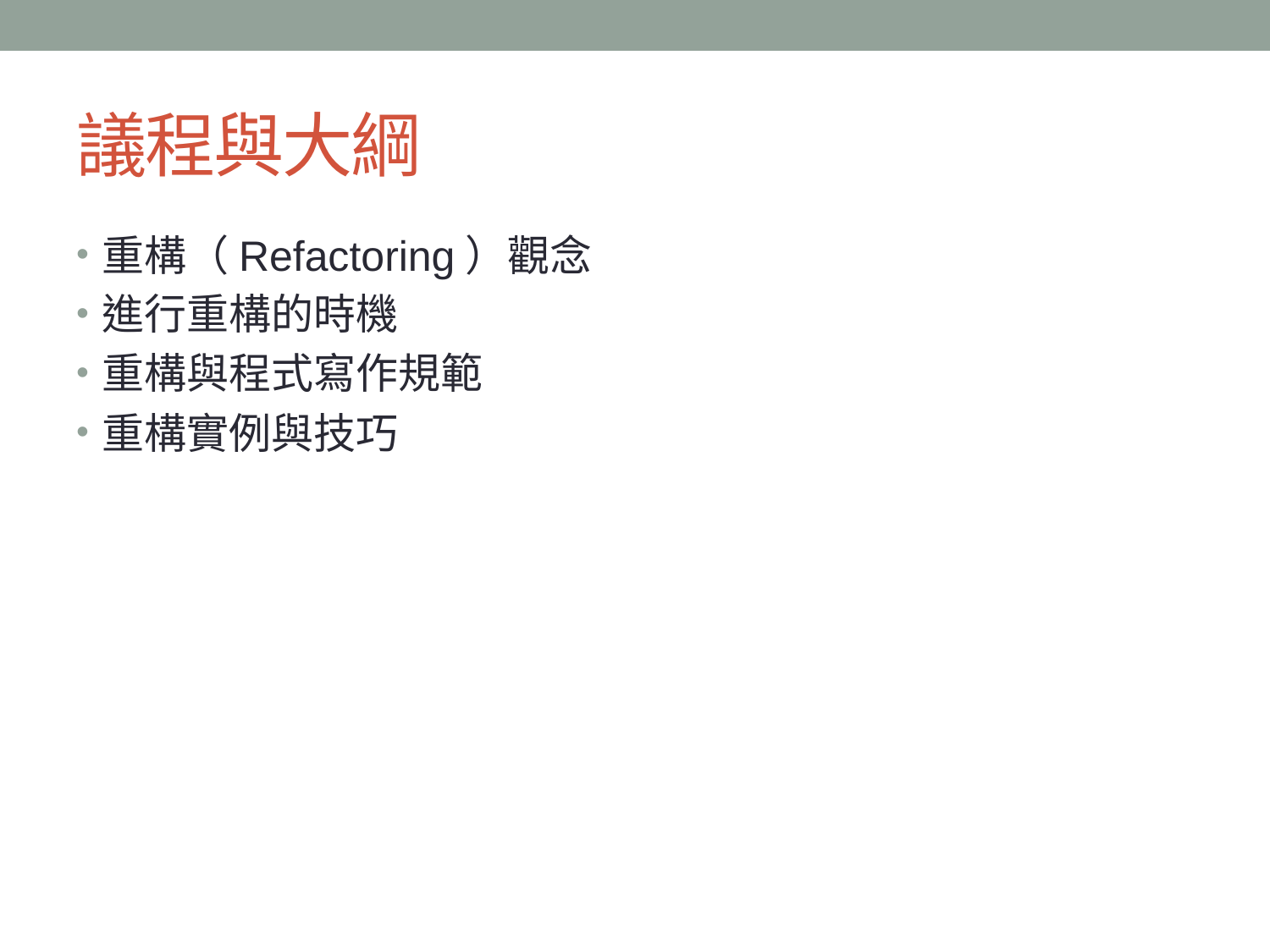

# 議程與大綱
重構（Refactoring）觀念
進行重構的時機
重構與程式寫作規範
重構實例與技巧